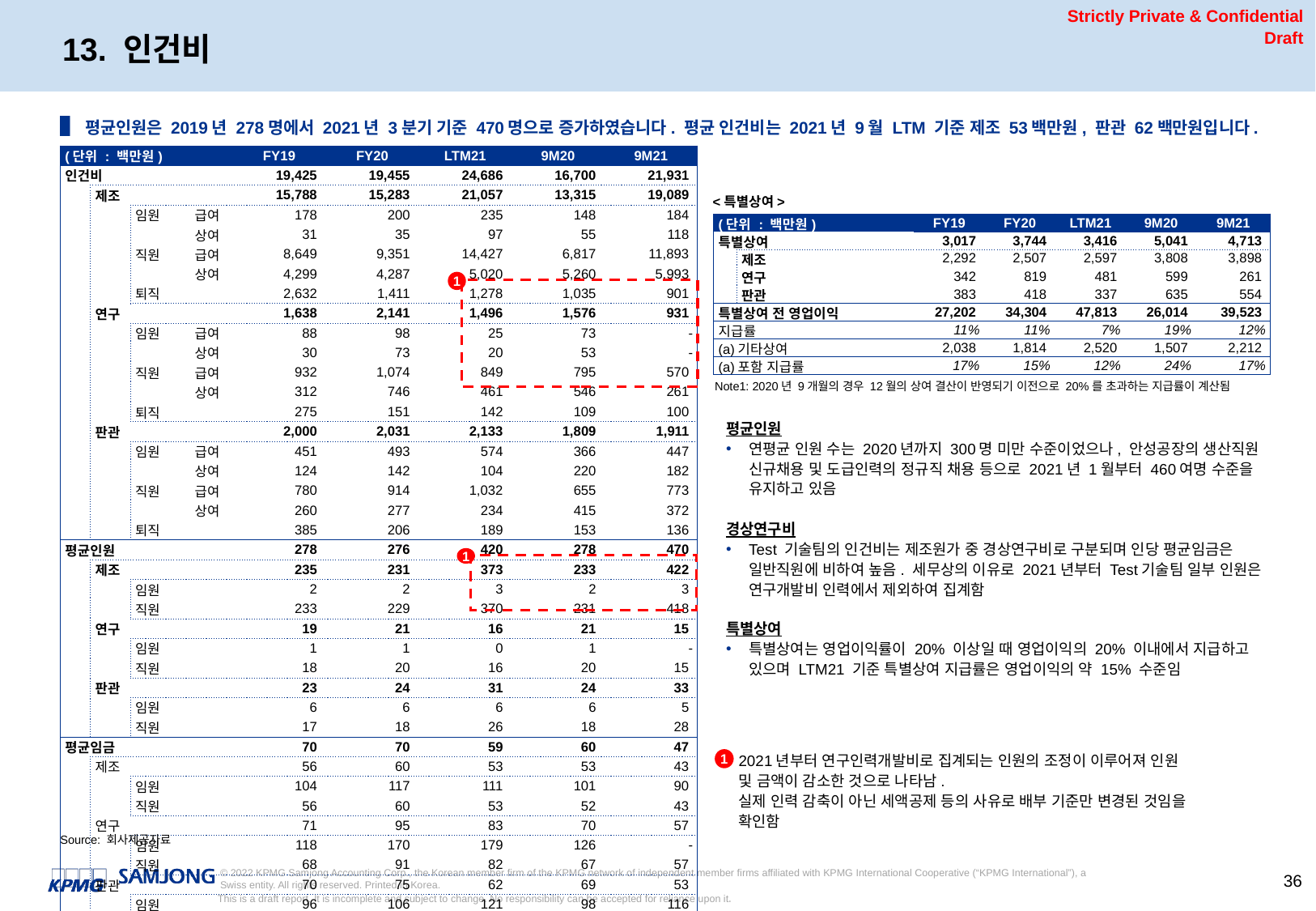

# 13. 인건비
▌평균인원은 2019년 278명에서 2021년 3분기 기준 470명으로 증가하였습니다. 평균 인건비는 2021년 9월 LTM 기준 제조 53백만원, 판관 62백만원입니다.
| (단위 : 백만원) |  |  |  | FY19 | FY20 | LTM21 | 9M20 | 9M21 |
| --- | --- | --- | --- | --- | --- | --- | --- | --- |
| 인건비 |  |  |  | 19,425 | 19,455 | 24,686 | 16,700 | 21,931 |
|  | 제조 |  |  | 15,788 | 15,283 | 21,057 | 13,315 | 19,089 |
|  |  | 임원 | 급여 | 178 | 200 | 235 | 148 | 184 |
|  |  |  | 상여 | 31 | 35 | 97 | 55 | 118 |
|  |  | 직원 | 급여 | 8,649 | 9,351 | 14,427 | 6,817 | 11,893 |
|  |  |  | 상여 | 4,299 | 4,287 | 5,020 | 5,260 | 5,993 |
|  |  | 퇴직 |  | 2,632 | 1,411 | 1,278 | 1,035 | 901 |
|  | 연구 |  |  | 1,638 | 2,141 | 1,496 | 1,576 | 931 |
|  |  | 임원 | 급여 | 88 | 98 | 25 | 73 | - |
|  |  |  | 상여 | 30 | 73 | 20 | 53 | - |
|  |  | 직원 | 급여 | 932 | 1,074 | 849 | 795 | 570 |
|  |  |  | 상여 | 312 | 746 | 461 | 546 | 261 |
|  |  | 퇴직 |  | 275 | 151 | 142 | 109 | 100 |
|  | 판관 |  |  | 2,000 | 2,031 | 2,133 | 1,809 | 1,911 |
|  |  | 임원 | 급여 | 451 | 493 | 574 | 366 | 447 |
|  |  |  | 상여 | 124 | 142 | 104 | 220 | 182 |
|  |  | 직원 | 급여 | 780 | 914 | 1,032 | 655 | 773 |
|  |  |  | 상여 | 260 | 277 | 234 | 415 | 372 |
|  |  | 퇴직 |  | 385 | 206 | 189 | 153 | 136 |
| 평균인원 |  |  |  | 278 | 276 | 420 | 278 | 470 |
|  | 제조 |  |  | 235 | 231 | 373 | 233 | 422 |
|  |  | 임원 |  | 2 | 2 | 3 | 2 | 3 |
|  |  | 직원 |  | 233 | 229 | 370 | 231 | 418 |
|  | 연구 |  |  | 19 | 21 | 16 | 21 | 15 |
|  |  | 임원 |  | 1 | 1 | 0 | 1 | - |
|  |  | 직원 |  | 18 | 20 | 16 | 20 | 15 |
|  | 판관 |  |  | 23 | 24 | 31 | 24 | 33 |
|  |  | 임원 |  | 6 | 6 | 6 | 6 | 5 |
|  |  | 직원 |  | 17 | 18 | 26 | 18 | 28 |
| 평균임금 |  |  |  | 70 | 70 | 59 | 60 | 47 |
|  | 제조 |  |  | 56 | 60 | 53 | 53 | 43 |
|  |  | 임원 |  | 104 | 117 | 111 | 101 | 90 |
|  |  | 직원 |  | 56 | 60 | 53 | 52 | 43 |
|  | 연구 |  |  | 71 | 95 | 83 | 70 | 57 |
|  |  | 임원 |  | 118 | 170 | 179 | 126 | - |
|  |  | 직원 |  | 68 | 91 | 82 | 67 | 57 |
|  | 판관 |  |  | 70 | 75 | 62 | 69 | 53 |
|  |  | 임원 |  | 96 | 106 | 121 | 98 | 116 |
|  |  | 직원 |  | 61 | 65 | 49 | 59 | 41 |
<특별상여>
| (단위 : 백만원) |  | FY19 | FY20 | LTM21 | 9M20 | 9M21 |
| --- | --- | --- | --- | --- | --- | --- |
| 특별상여 |  | 3,017 | 3,744 | 3,416 | 5,041 | 4,713 |
|  | 제조 | 2,292 | 2,507 | 2,597 | 3,808 | 3,898 |
|  | 연구 | 342 | 819 | 481 | 599 | 261 |
|  | 판관 | 383 | 418 | 337 | 635 | 554 |
| 특별상여 전 영업이익 |  | 27,202 | 34,304 | 47,813 | 26,014 | 39,523 |
| 지급률 |  | 11% | 11% | 7% | 19% | 12% |
| (a)기타상여 |  | 2,038 | 1,814 | 2,520 | 1,507 | 2,212 |
| (a)포함 지급률 |  | 17% | 15% | 12% | 24% | 17% |
1

Note1: 2020년 9개월의 경우 12월의 상여 결산이 반영되기 이전으로 20%를 초과하는 지급률이 계산됨
평균인원
연평균 인원 수는 2020년까지 300명 미만 수준이었으나, 안성공장의 생산직원 신규채용 및 도급인력의 정규직 채용 등으로 2021년 1월부터 460여명 수준을 유지하고 있음

경상연구비
Test 기술팀의 인건비는 제조원가 중 경상연구비로 구분되며 인당 평균임금은 일반직원에 비하여 높음. 세무상의 이유로 2021년부터 Test기술팀 일부 인원은 연구개발비 인력에서 제외하여 집계함

특별상여
특별상여는 영업이익률이 20% 이상일 때 영업이익의 20% 이내에서 지급하고 있으며 LTM21 기준 특별상여 지급률은 영업이익의 약 15% 수준임

1

1
2021년부터 연구인력개발비로 집계되는 인원의 조정이 이루어져 인원 및 금액이 감소한 것으로 나타남.
실제 인력 감축이 아닌 세액공제 등의 사유로 배부 기준만 변경된 것임을 확인함
Source: 회사제공자료